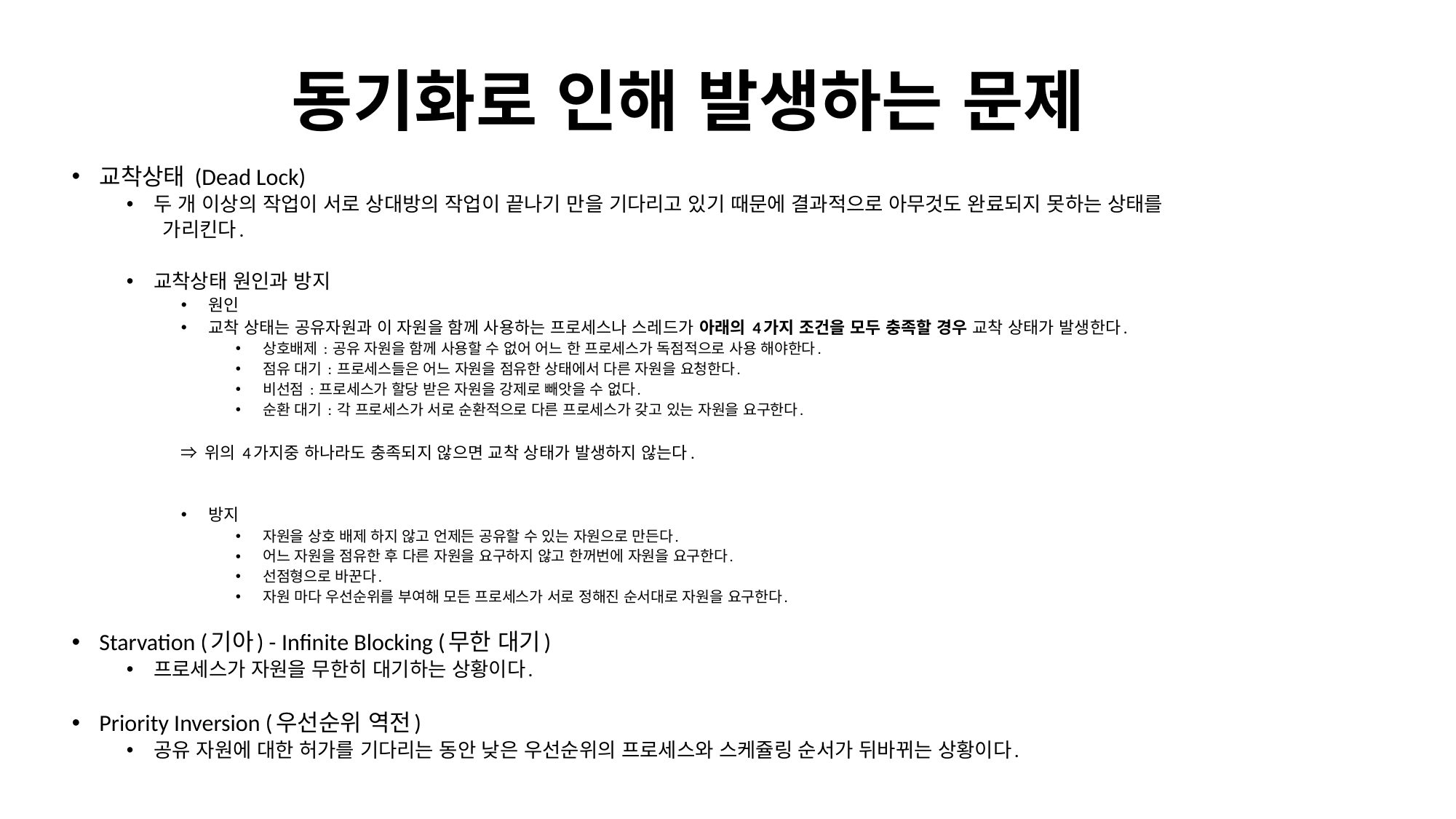

# 동기화로 인해 발생하는 문제

교착상태 (Dead Lock)
두 개 이상의 작업이 서로 상대방의 작업이 끝나기 만을 기다리고 있기 때문에 결과적으로 아무것도 완료되지 못하는 상태를
      가리킨다.

교착상태 원인과 방지
원인
교착 상태는 공유자원과 이 자원을 함께 사용하는 프로세스나 스레드가 아래의 4가지 조건을 모두 충족할 경우 교착 상태가 발생한다.
상호배제 : 공유 자원을 함께 사용할 수 없어 어느 한 프로세스가 독점적으로 사용 해야한다.
점유 대기 : 프로세스들은 어느 자원을 점유한 상태에서 다른 자원을 요청한다.
비선점 : 프로세스가 할당 받은 자원을 강제로 빼앗을 수 없다.
순환 대기 : 각 프로세스가 서로 순환적으로 다른 프로세스가 갖고 있는 자원을 요구한다.

	⇒ 위의 4가지중 하나라도 충족되지 않으면 교착 상태가 발생하지 않는다.

방지
자원을 상호 배제 하지 않고 언제든 공유할 수 있는 자원으로 만든다.
어느 자원을 점유한 후 다른 자원을 요구하지 않고 한꺼번에 자원을 요구한다.
선점형으로 바꾼다.
자원 마다 우선순위를 부여해 모든 프로세스가 서로 정해진 순서대로 자원을 요구한다.
Starvation (기아) - Infinite Blocking (무한 대기)
프로세스가 자원을 무한히 대기하는 상황이다.
Priority Inversion (우선순위 역전)
공유 자원에 대한 허가를 기다리는 동안 낮은 우선순위의 프로세스와 스케쥴링 순서가 뒤바뀌는 상황이다.